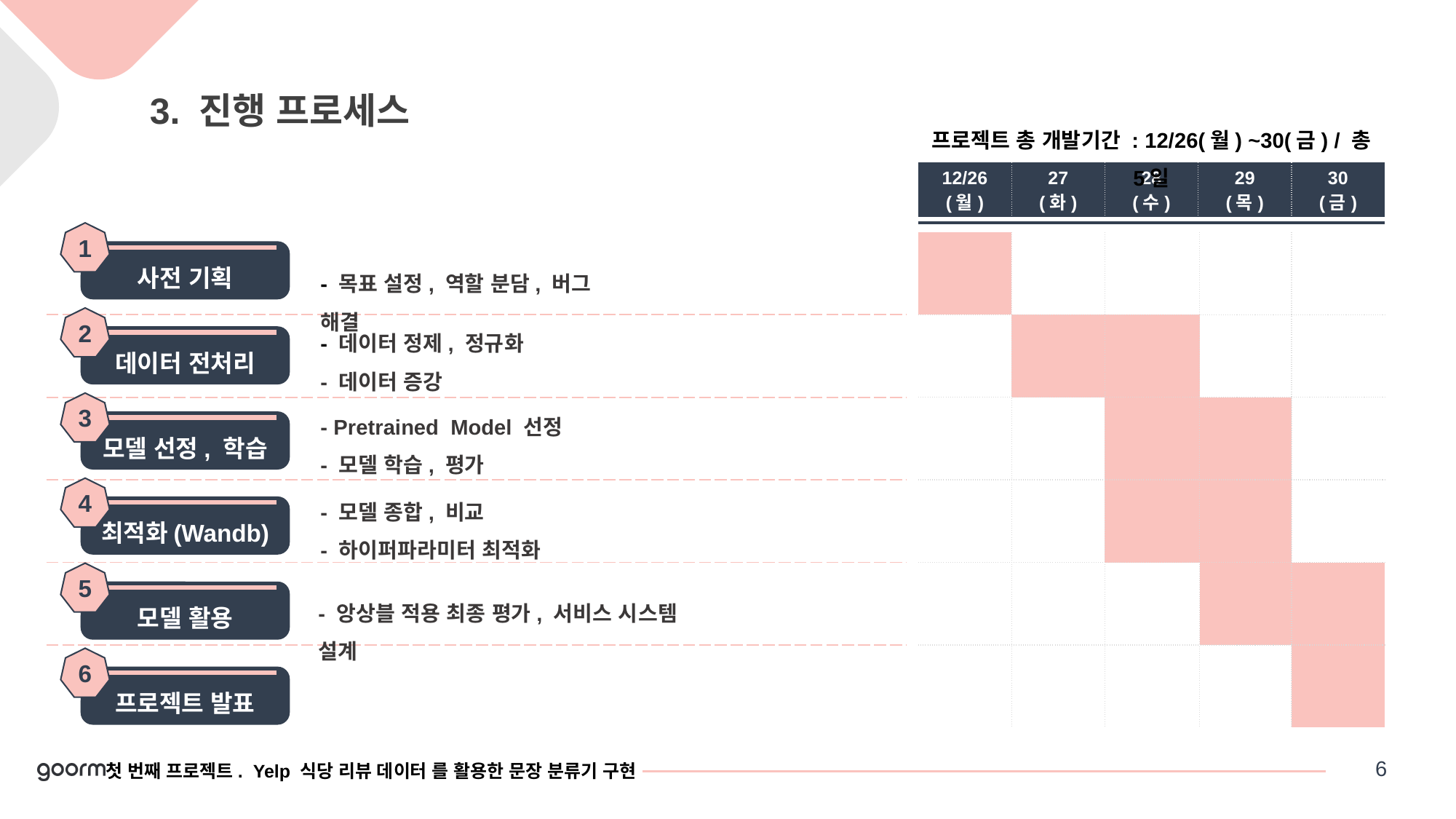

3. 진행 프로세스
프로젝트 총 개발기간 : 12/26(월) ~30(금) / 총 5일
| 12/26 (월) | 27 (화) | 28 (수) | 29 (목) | 30 (금) |
| --- | --- | --- | --- | --- |
1

사전 기획
|  |
| --- |
|  |
|  |
|  |
|  |
|  |
|  |  |  |  |  |
| --- | --- | --- | --- | --- |
|  |  |  |  |  |
|  |  |  |  |  |
|  |  |  |  |  |
|  |  |  |  |  |
|  |  |  |  |  |
- 목표 설정, 역할 분담, 버그 해결
2

데이터 전처리
- 데이터 정제, 정규화
- 데이터 증강
3

모델 선정, 학습
- Pretrained  Model 선정
- 모델 학습, 평가
4

최적화(Wandb)
- 모델 종합, 비교
- 하이퍼파라미터 최적화
5

모델 활용
- 앙상블 적용 최종 평가, 서비스 시스템 설계
6

프로젝트 발표
6